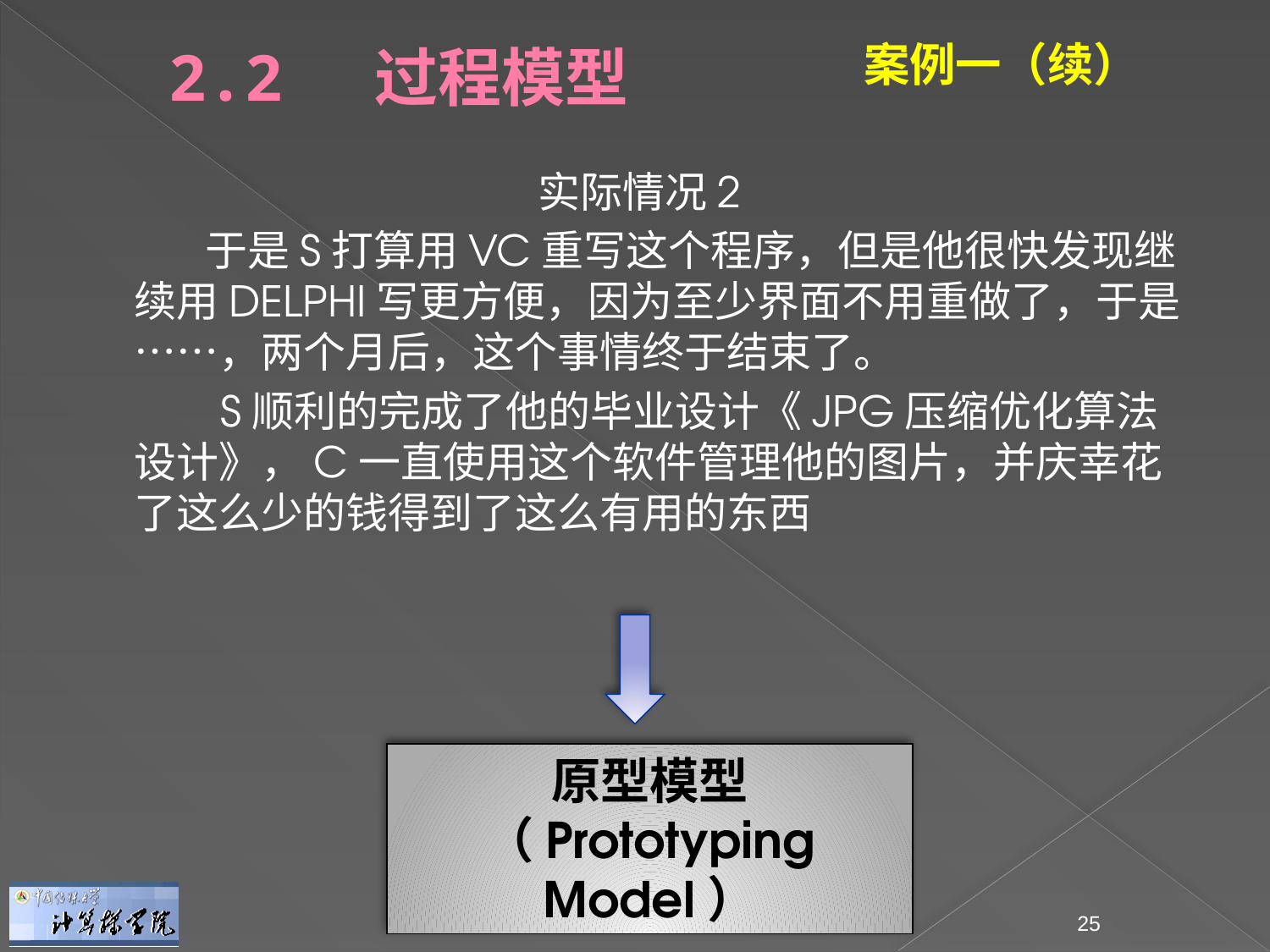

# 2.2  过程模型
案例一（续）
实际情况2
            于是S打算用VC重写这个程序，但是他很快发现继续用DELPHI写更方便，因为至少界面不用重做了，于是……，两个月后，这个事情终于结束了。
            S顺利的完成了他的毕业设计《JPG压缩优化算法设计》，C一直使用这个软件管理他的图片，并庆幸花了这么少的钱得到了这么有用的东西

原型模型
（Prototyping Model）
25